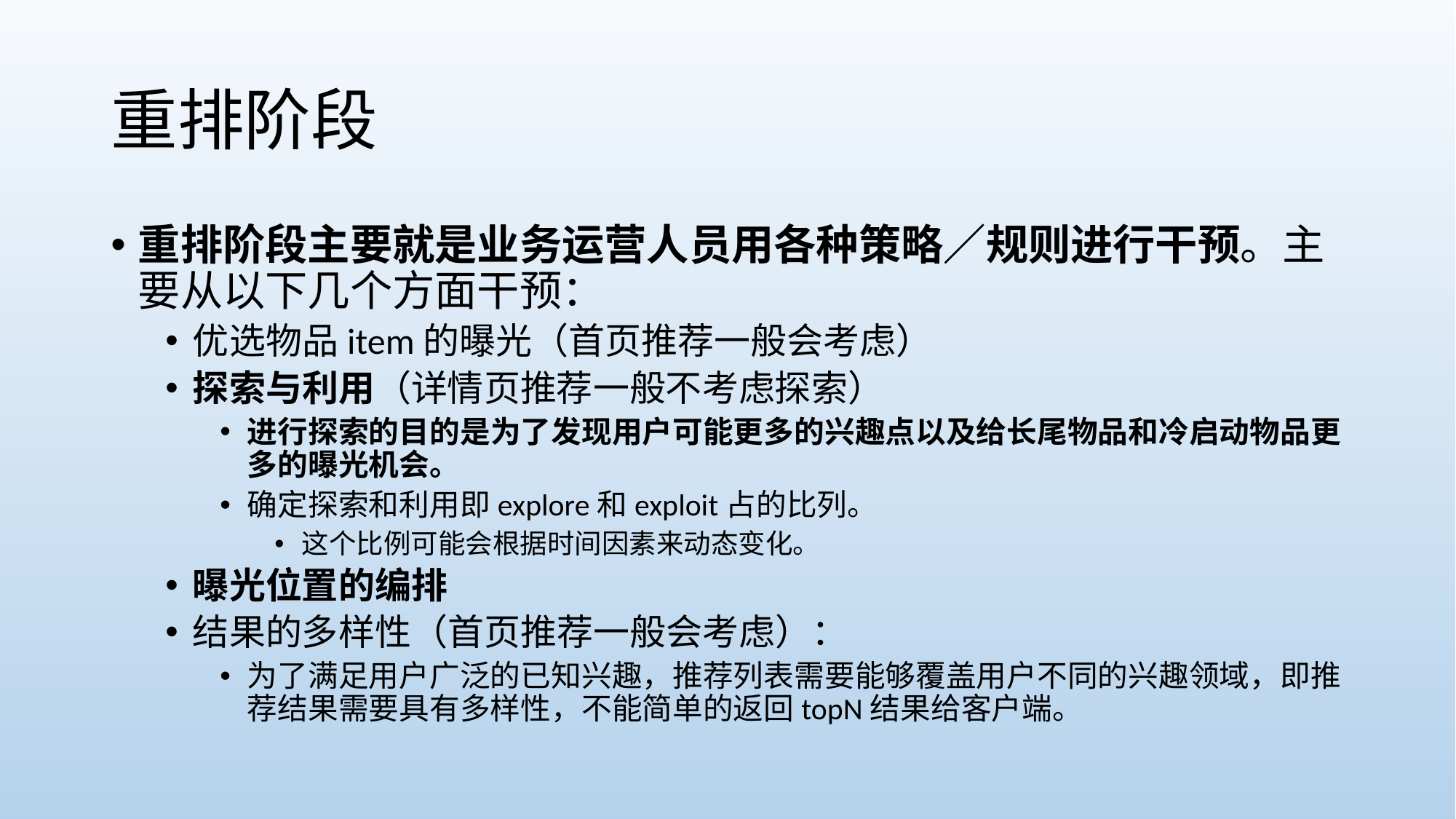

# 重排阶段
重排阶段主要就是业务运营人员用各种策略／规则进行干预。主要从以下几个方面干预：
优选物品item的曝光（首页推荐一般会考虑）
探索与利用（详情页推荐一般不考虑探索）
进行探索的目的是为了发现用户可能更多的兴趣点以及给长尾物品和冷启动物品更多的曝光机会。
确定探索和利用即explore和exploit占的比列。
这个比例可能会根据时间因素来动态变化。
曝光位置的编排
结果的多样性（首页推荐一般会考虑）：
为了满足用户广泛的已知兴趣，推荐列表需要能够覆盖用户不同的兴趣领域，即推荐结果需要具有多样性，不能简单的返回topN结果给客户端。